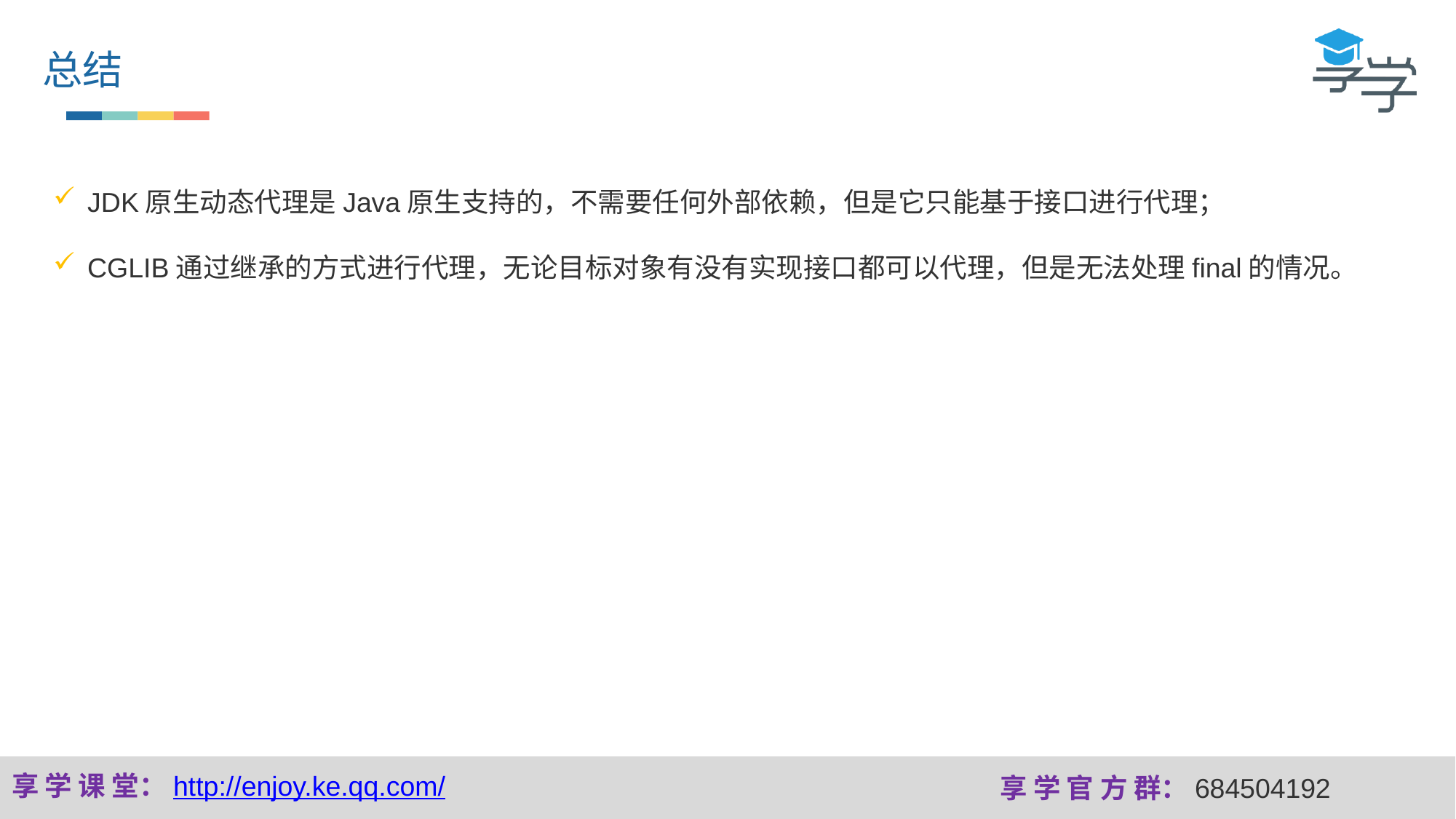

总结

JDK原生动态代理是Java原生支持的，不需要任何外部依赖，但是它只能基于接口进行代理；
CGLIB通过继承的方式进行代理，无论目标对象有没有实现接口都可以代理，但是无法处理final的情况。